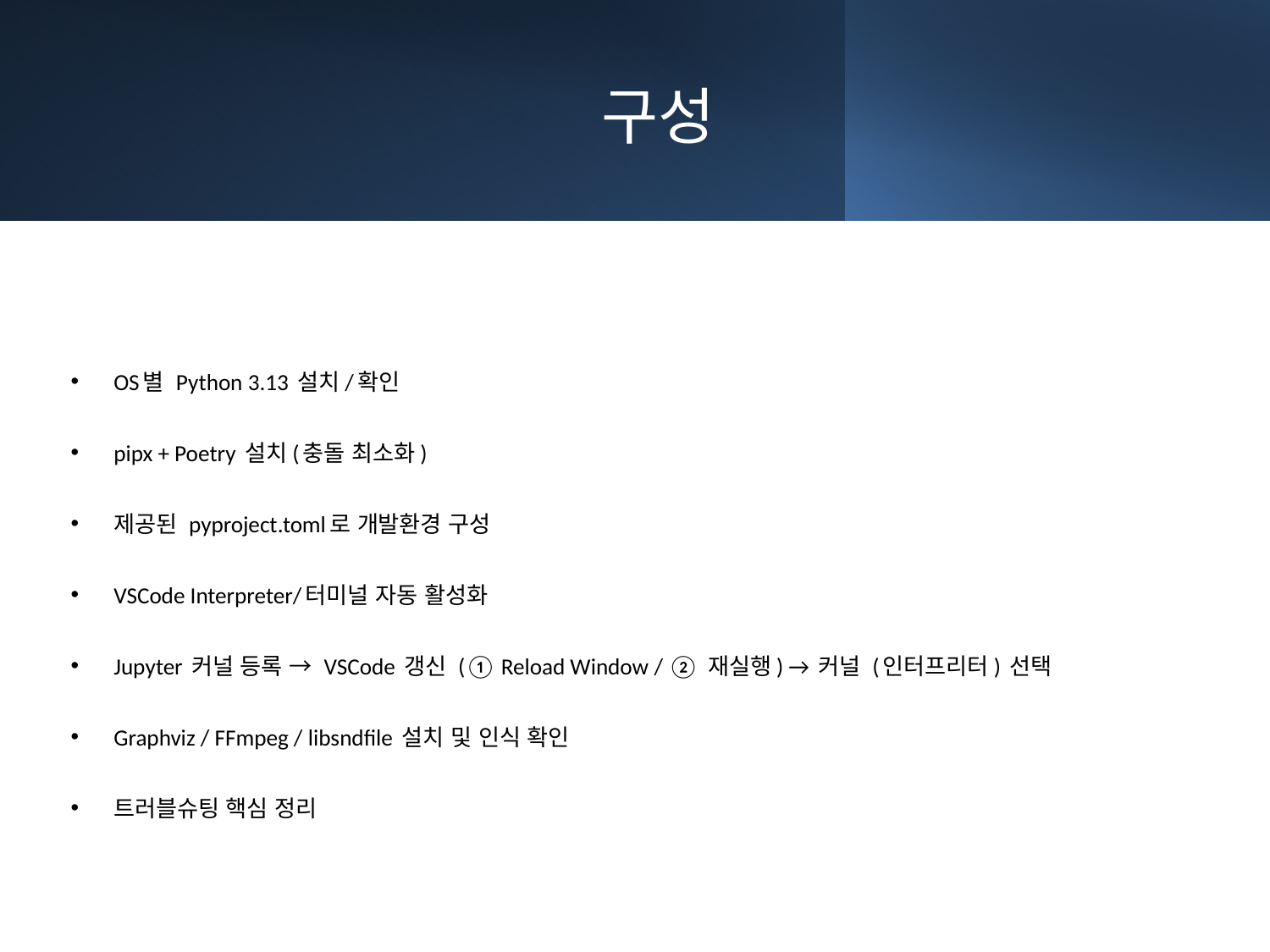

# 구성
OS별 Python 3.13 설치/확인
pipx + Poetry 설치(충돌 최소화)
제공된 pyproject.toml로 개발환경 구성
VSCode Interpreter/터미널 자동 활성화
Jupyter 커널 등록 → VSCode 갱신 (① Reload Window / ② 재실행) → 커널 (인터프리터) 선택
Graphviz / FFmpeg / libsndfile 설치 및 인식 확인
트러블슈팅 핵심 정리